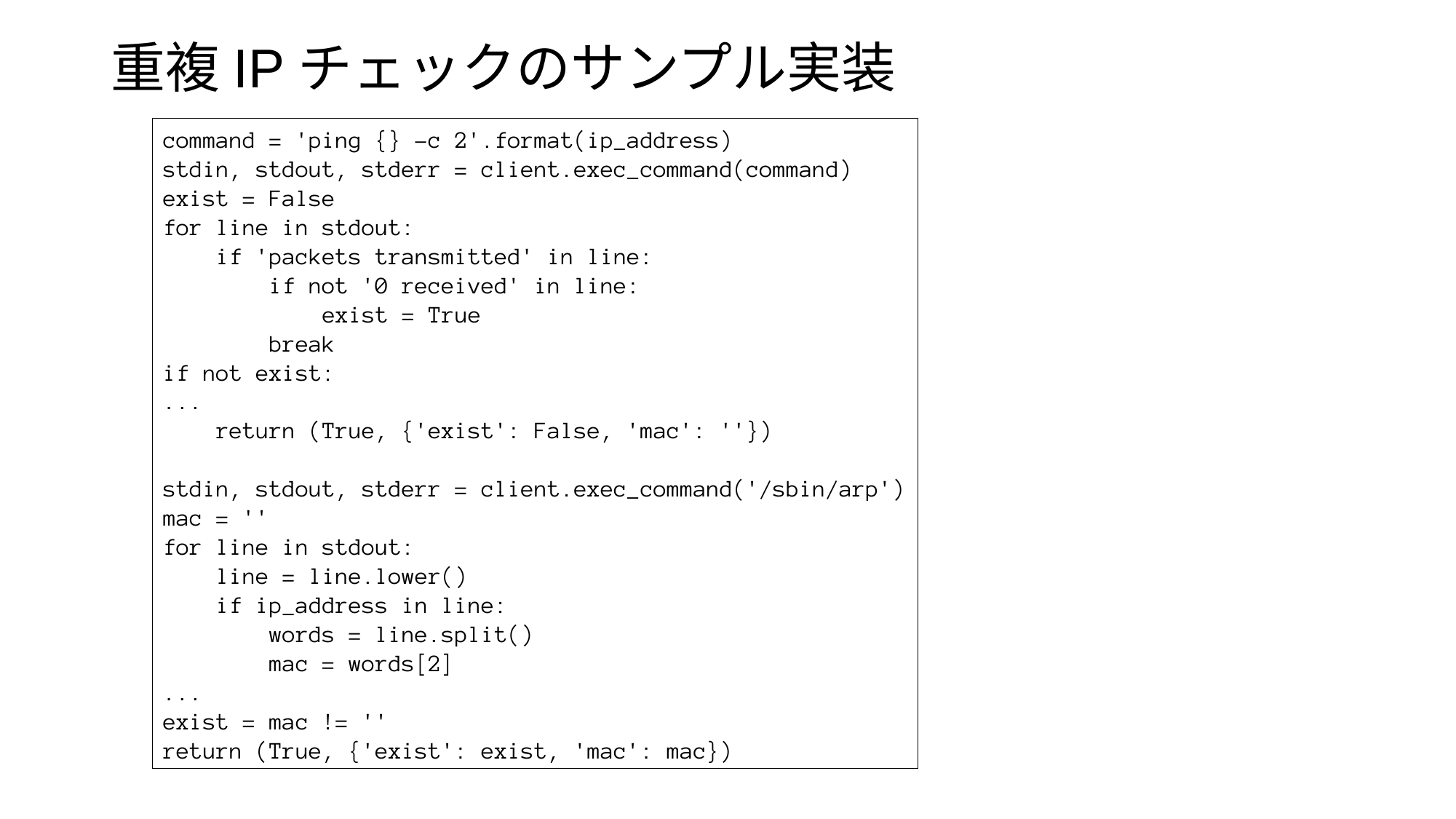

# 重複IPチェックのサンプル実装
command = 'ping {} -c 2'.format(ip_address)
stdin, stdout, stderr = client.exec_command(command)
exist = False
for line in stdout:
    if 'packets transmitted' in line:
        if not '0 received' in line:
            exist = True
        break
if not exist:
...
    return (True, {'exist': False, 'mac': ''})

stdin, stdout, stderr = client.exec_command('/sbin/arp')
mac = ''
for line in stdout:
    line = line.lower()
    if ip_address in line:
        words = line.split()
        mac = words[2]
...
exist = mac != ''
return (True, {'exist': exist, 'mac': mac})